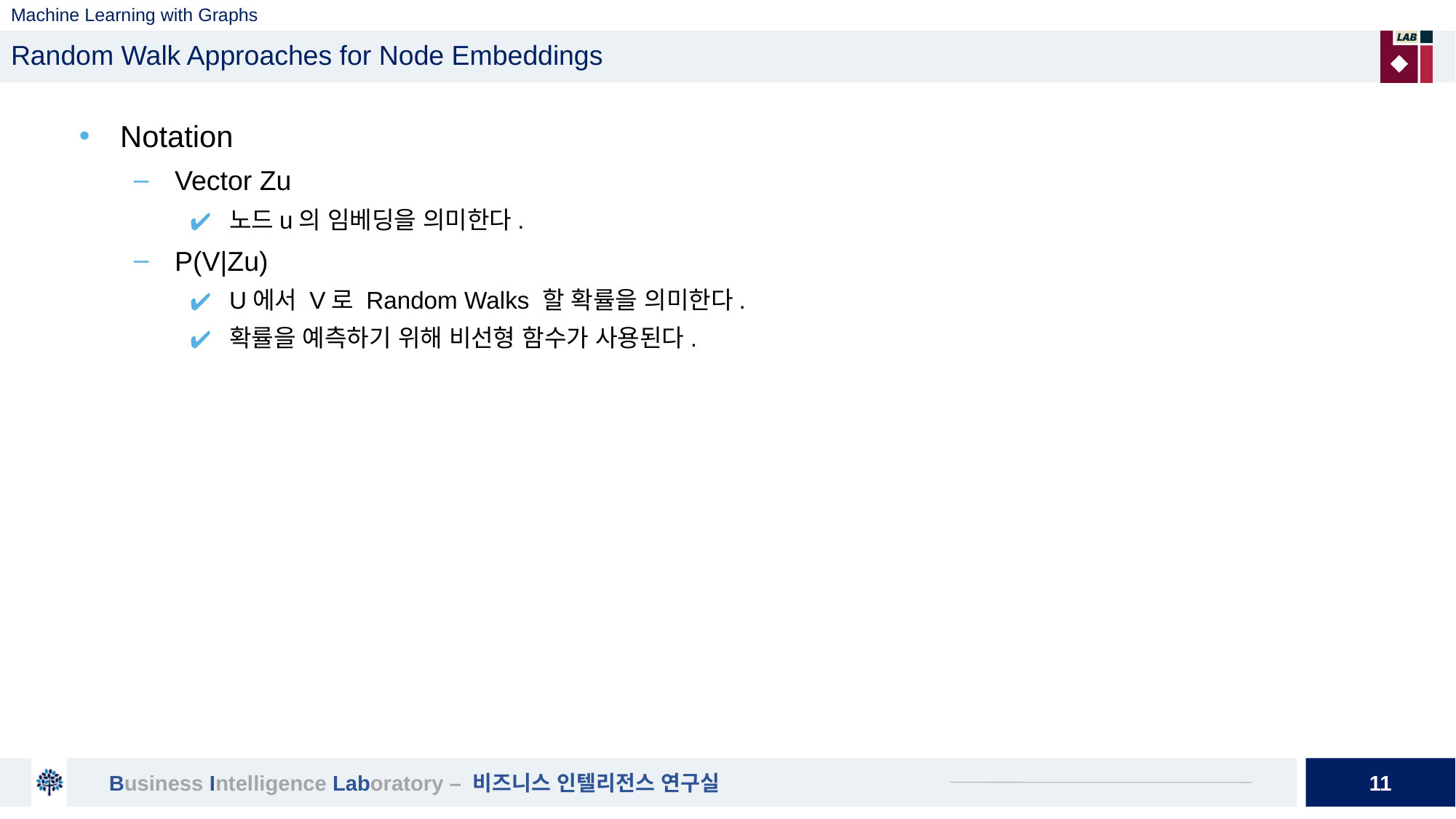

# Machine Learning with Graphs
Random Walk Approaches for Node Embeddings
Notation
Vector Zu
노드u의 임베딩을 의미한다.
P(V|Zu)
U에서 V로 Random Walks 할 확률을 의미한다.
확률을 예측하기 위해 비선형 함수가 사용된다.
11